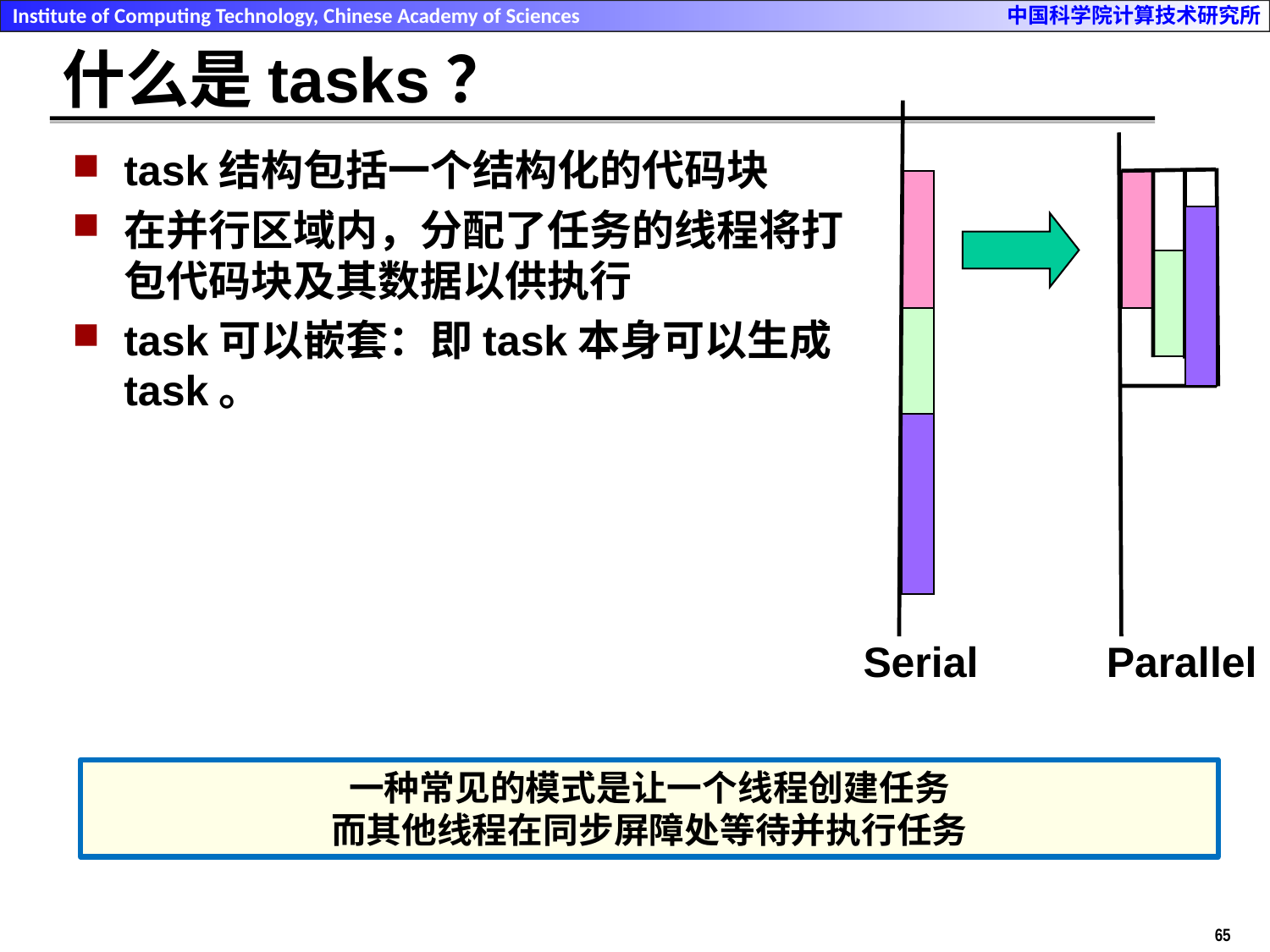

# 什么是tasks？

task结构包括一个结构化的代码块
在并行区域内，分配了任务的线程将打包代码块及其数据以供执行
task可以嵌套：即task本身可以生成task。

Serial
Parallel
一种常见的模式是让一个线程创建任务
而其他线程在同步屏障处等待并执行任务